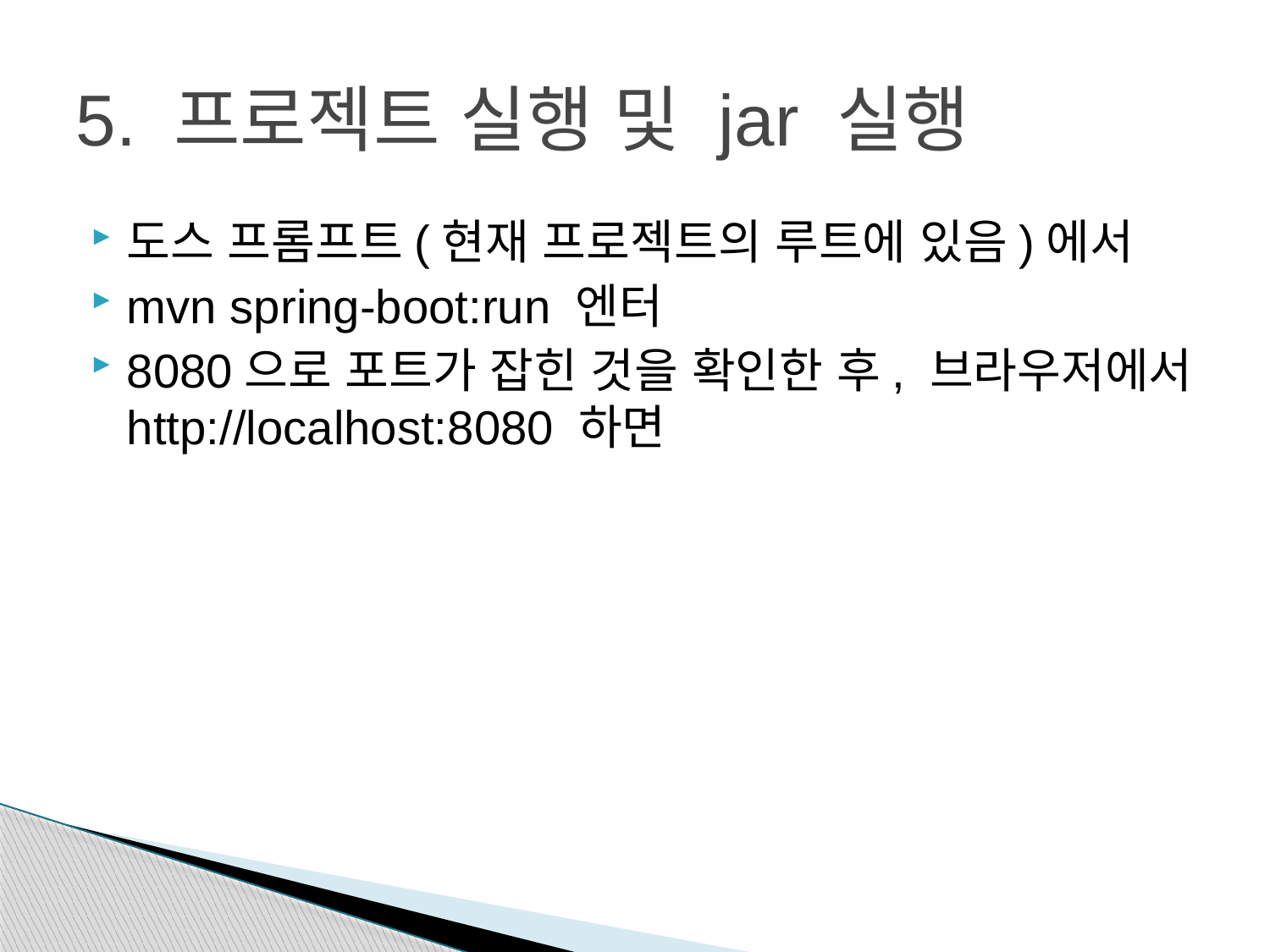

# 5. 프로젝트 실행 및 jar 실행
도스 프롬프트(현재 프로젝트의 루트에 있음)에서
mvn spring-boot:run 엔터
8080으로 포트가 잡힌 것을 확인한 후, 브라우저에서 http://localhost:8080 하면